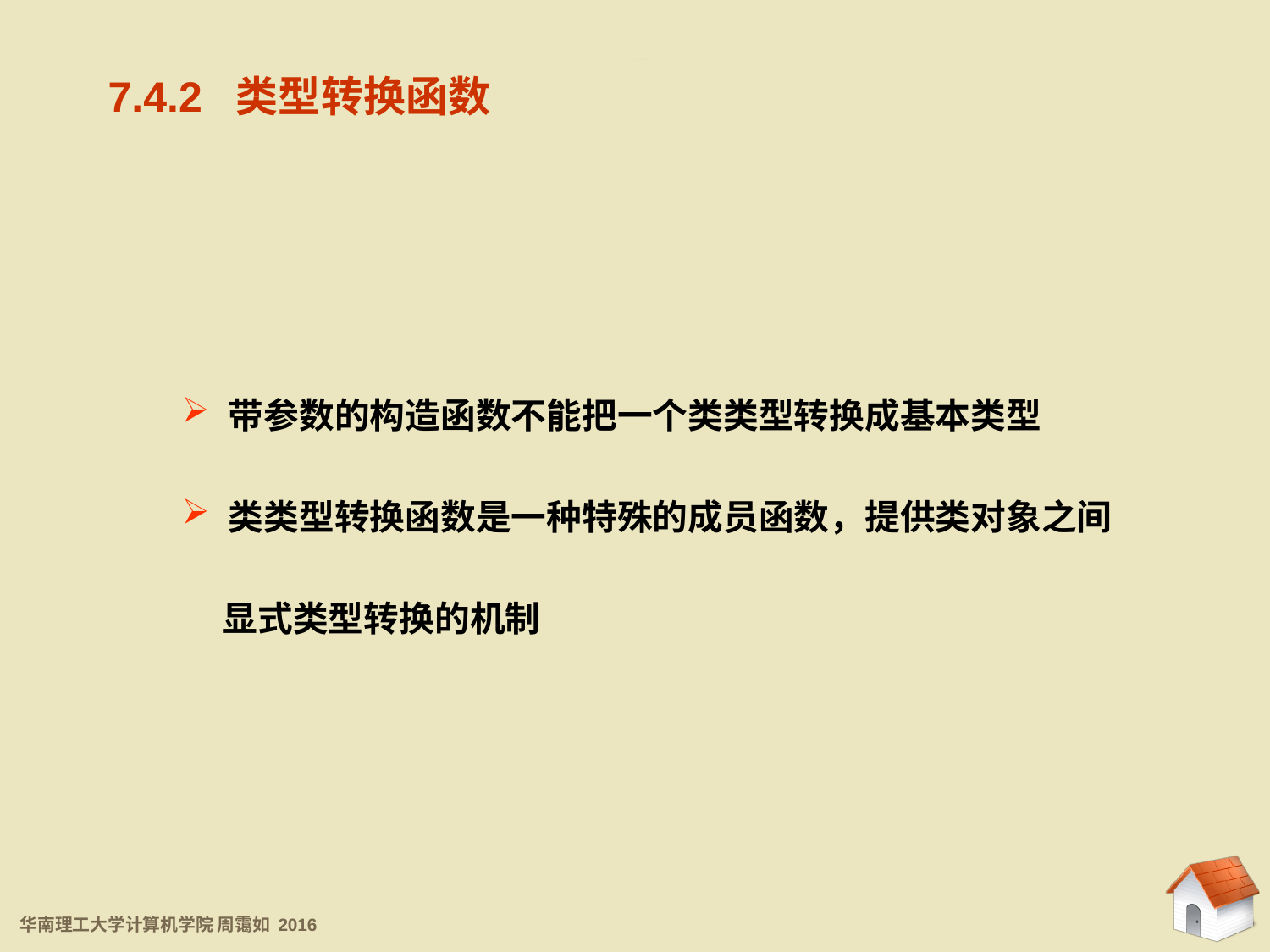

7.4.2  类型转换函数
7.4.2  类类型转换函数
 带参数的构造函数不能把一个类类型转换成基本类型
 类类型转换函数是一种特殊的成员函数，提供类对象之间
    显式类型转换的机制